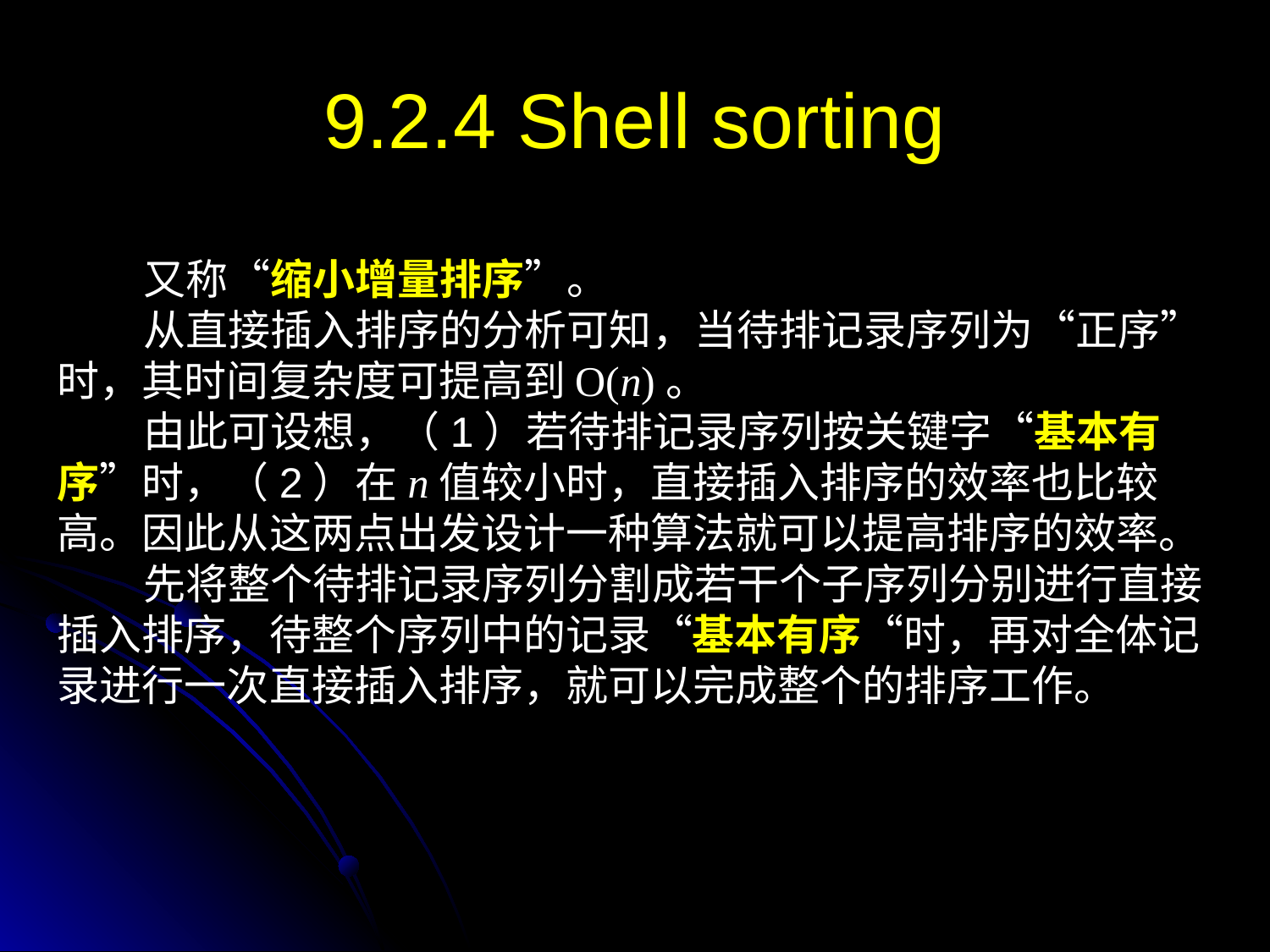

# 9.2.4 Shell sorting
        又称“缩小增量排序”。
        从直接插入排序的分析可知，当待排记录序列为“正序”时，其时间复杂度可提高到O(n)。
        由此可设想，（1）若待排记录序列按关键字“基本有序”时，（2）在n值较小时，直接插入排序的效率也比较高。因此从这两点出发设计一种算法就可以提高排序的效率。
        先将整个待排记录序列分割成若干个子序列分别进行直接插入排序，待整个序列中的记录“基本有序“时，再对全体记录进行一次直接插入排序，就可以完成整个的排序工作。